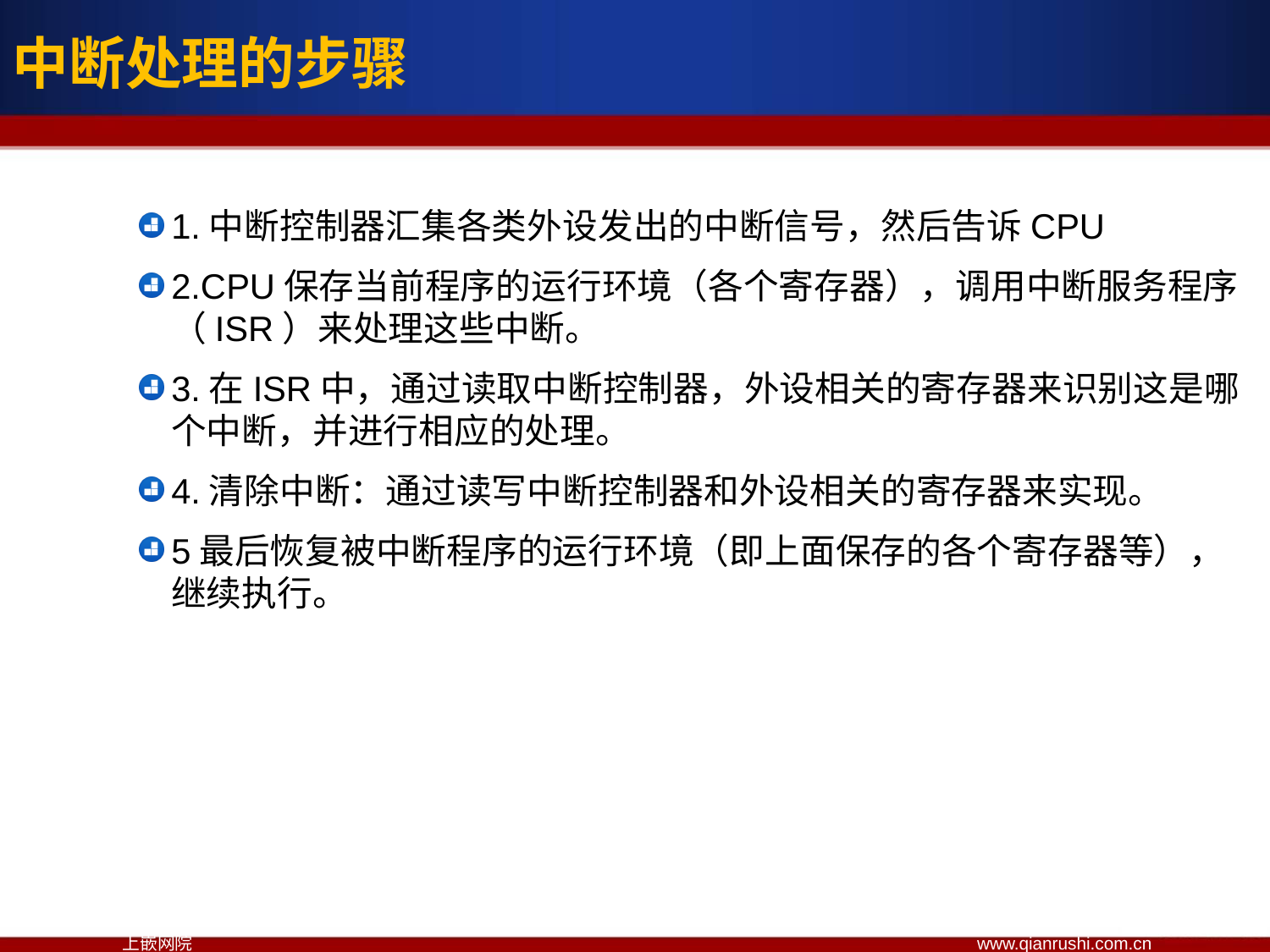

中断处理的步骤

1.中断控制器汇集各类外设发出的中断信号，然后告诉CPU
2.CPU保存当前程序的运行环境（各个寄存器），调用中断服务程序（ISR）来处理这些中断。
3.在ISR中，通过读取中断控制器，外设相关的寄存器来识别这是哪个中断，并进行相应的处理。
4.清除中断：通过读写中断控制器和外设相关的寄存器来实现。
5最后恢复被中断程序的运行环境（即上面保存的各个寄存器等），继续执行。